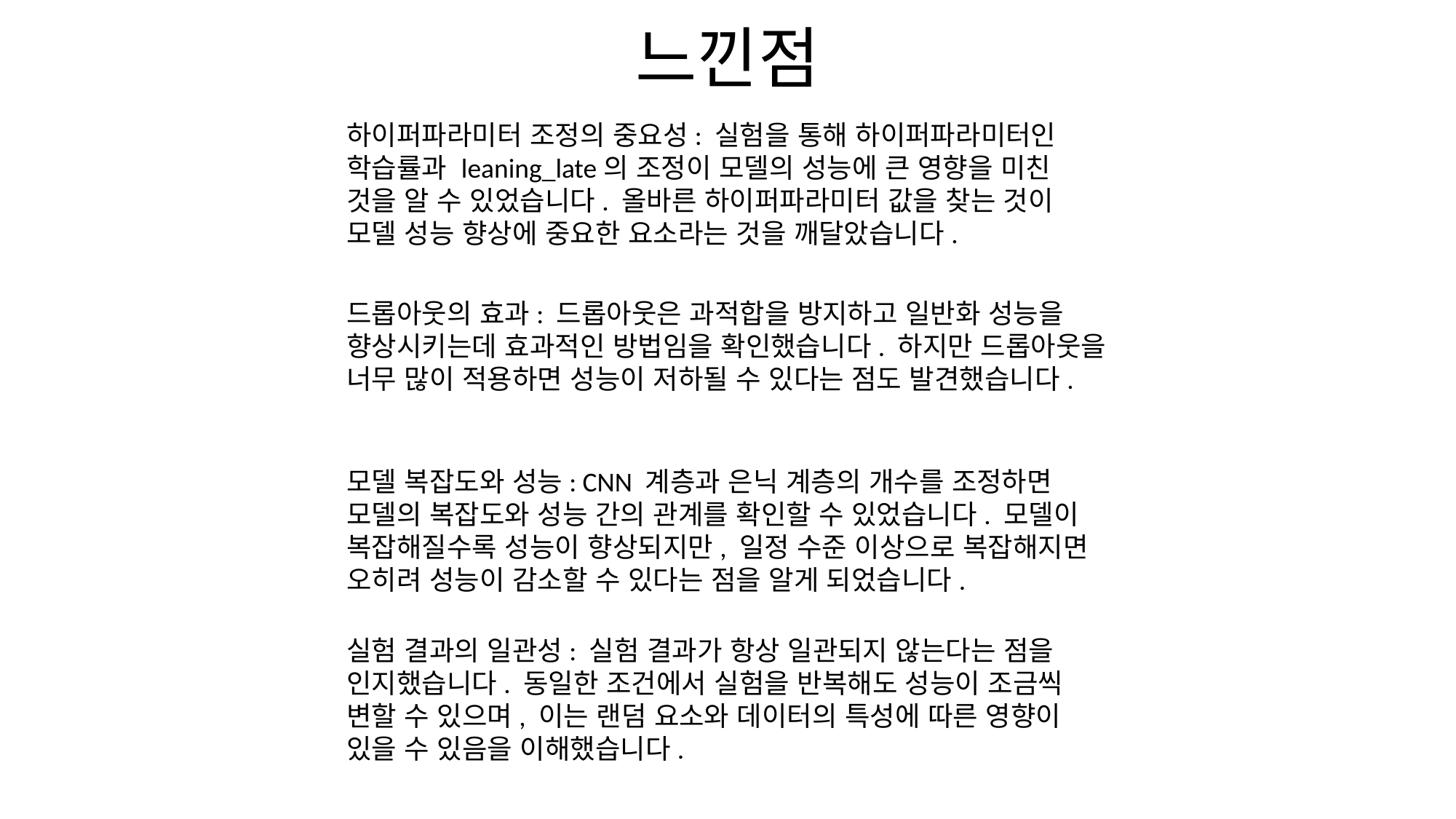

느낀점
하이퍼파라미터 조정의 중요성: 실험을 통해 하이퍼파라미터인 학습률과 leaning_late의 조정이 모델의 성능에 큰 영향을 미친 것을 알 수 있었습니다. 올바른 하이퍼파라미터 값을 찾는 것이 모델 성능 향상에 중요한 요소라는 것을 깨달았습니다.
드롭아웃의 효과: 드롭아웃은 과적합을 방지하고 일반화 성능을 향상시키는데 효과적인 방법임을 확인했습니다. 하지만 드롭아웃을 너무 많이 적용하면 성능이 저하될 수 있다는 점도 발견했습니다.
모델 복잡도와 성능: CNN 계층과 은닉 계층의 개수를 조정하면 모델의 복잡도와 성능 간의 관계를 확인할 수 있었습니다. 모델이 복잡해질수록 성능이 향상되지만, 일정 수준 이상으로 복잡해지면 오히려 성능이 감소할 수 있다는 점을 알게 되었습니다.
실험 결과의 일관성: 실험 결과가 항상 일관되지 않는다는 점을 인지했습니다. 동일한 조건에서 실험을 반복해도 성능이 조금씩 변할 수 있으며, 이는 랜덤 요소와 데이터의 특성에 따른 영향이 있을 수 있음을 이해했습니다.